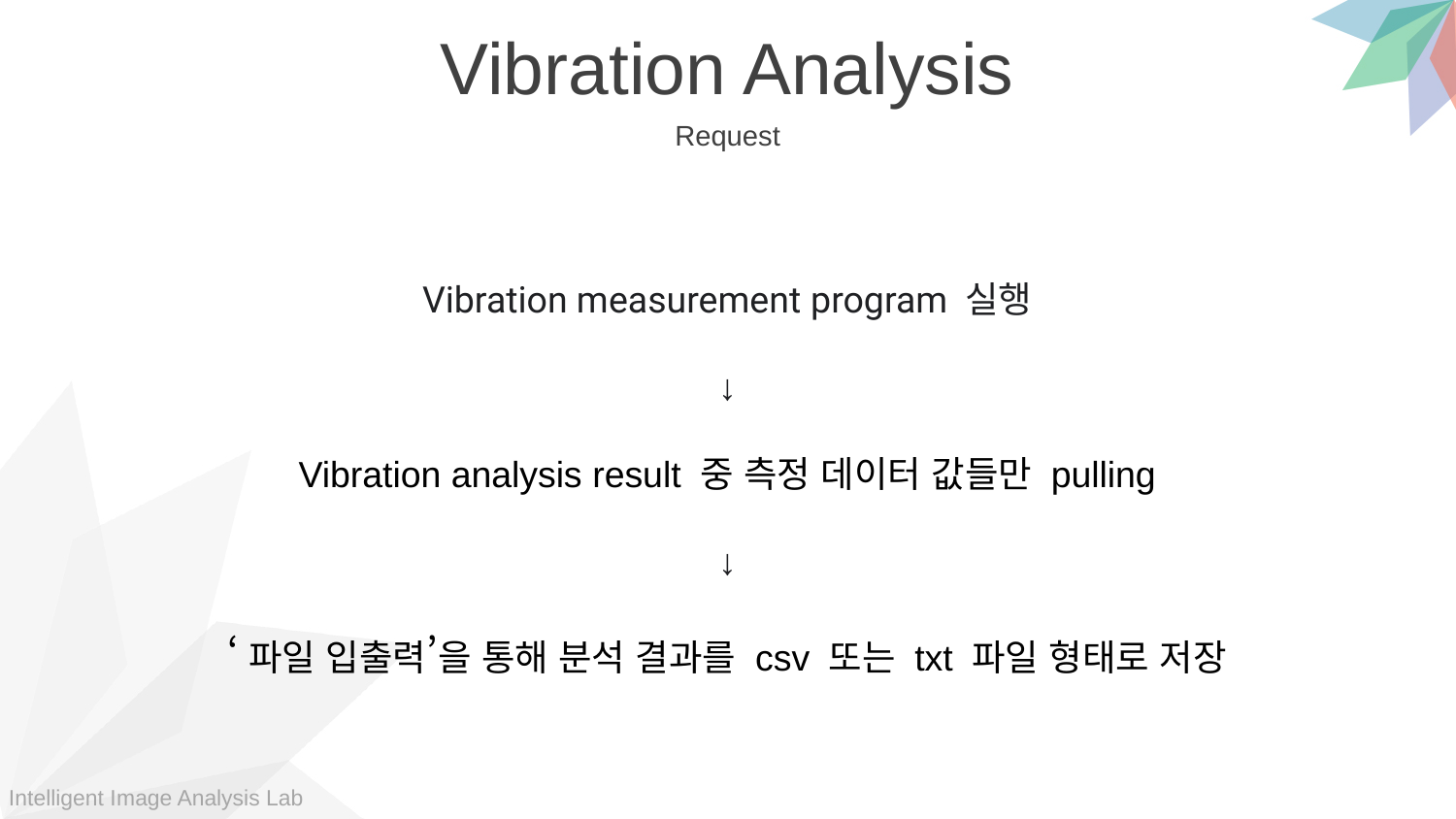

Vibration Analysis
Request
Vibration measurement program 실행
↓
Vibration analysis result 중 측정 데이터 값들만 pulling
↓
‘파일 입출력’을 통해 분석 결과를 csv 또는 txt 파일 형태로 저장